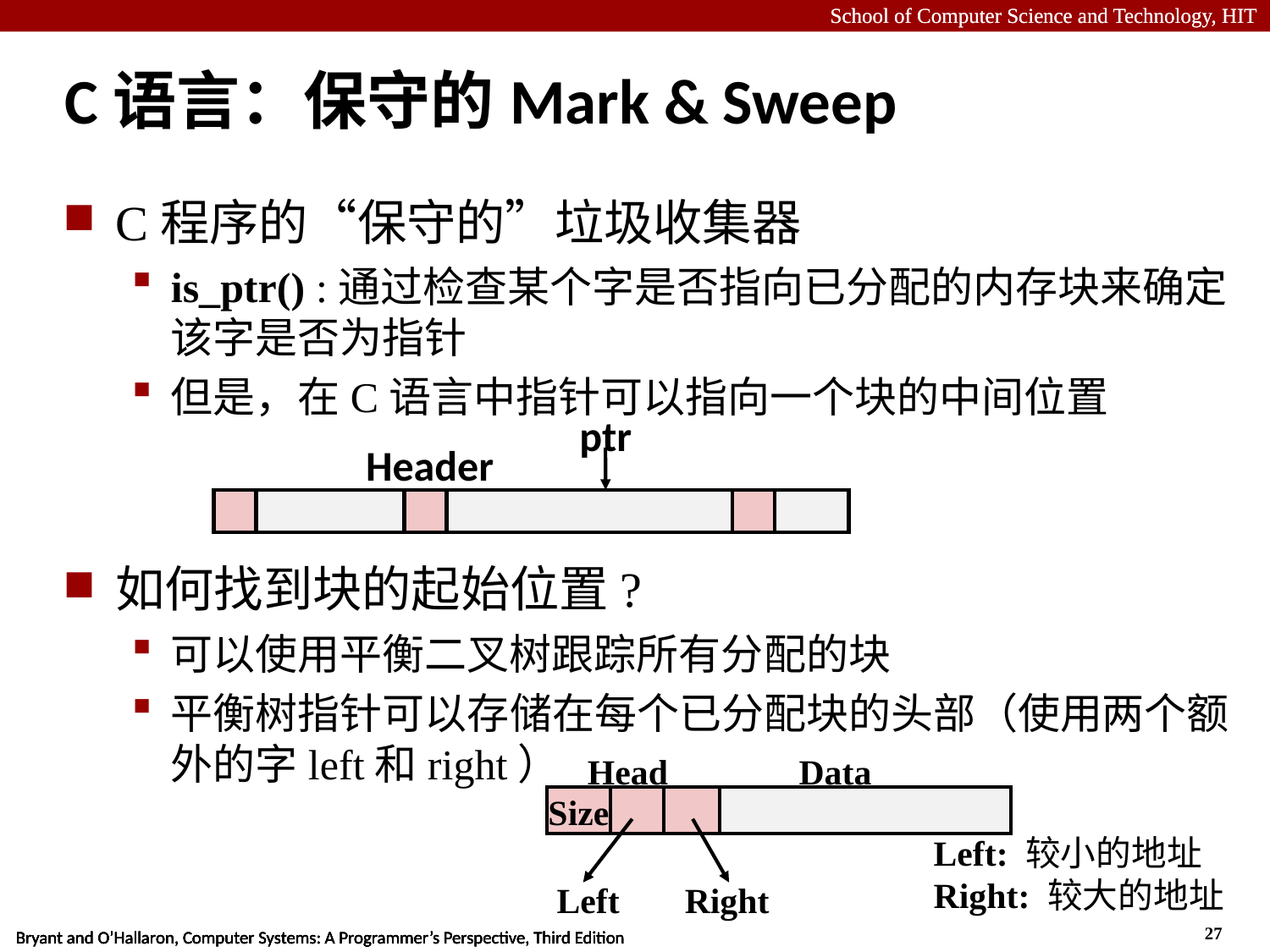

# C语言：保守的Mark & Sweep
C程序的“保守的”垃圾收集器
is_ptr() :通过检查某个字是否指向已分配的内存块来确定该字是否为指针
但是，在C语言中指针可以指向一个块的中间位置

如何找到块的起始位置?
可以使用平衡二叉树跟踪所有分配的块
平衡树指针可以存储在每个已分配块的头部（使用两个额外的字left和right）
ptr
Header

Head
Data
Size

Left: 较小的地址
Right: 较大的地址
Left
Right